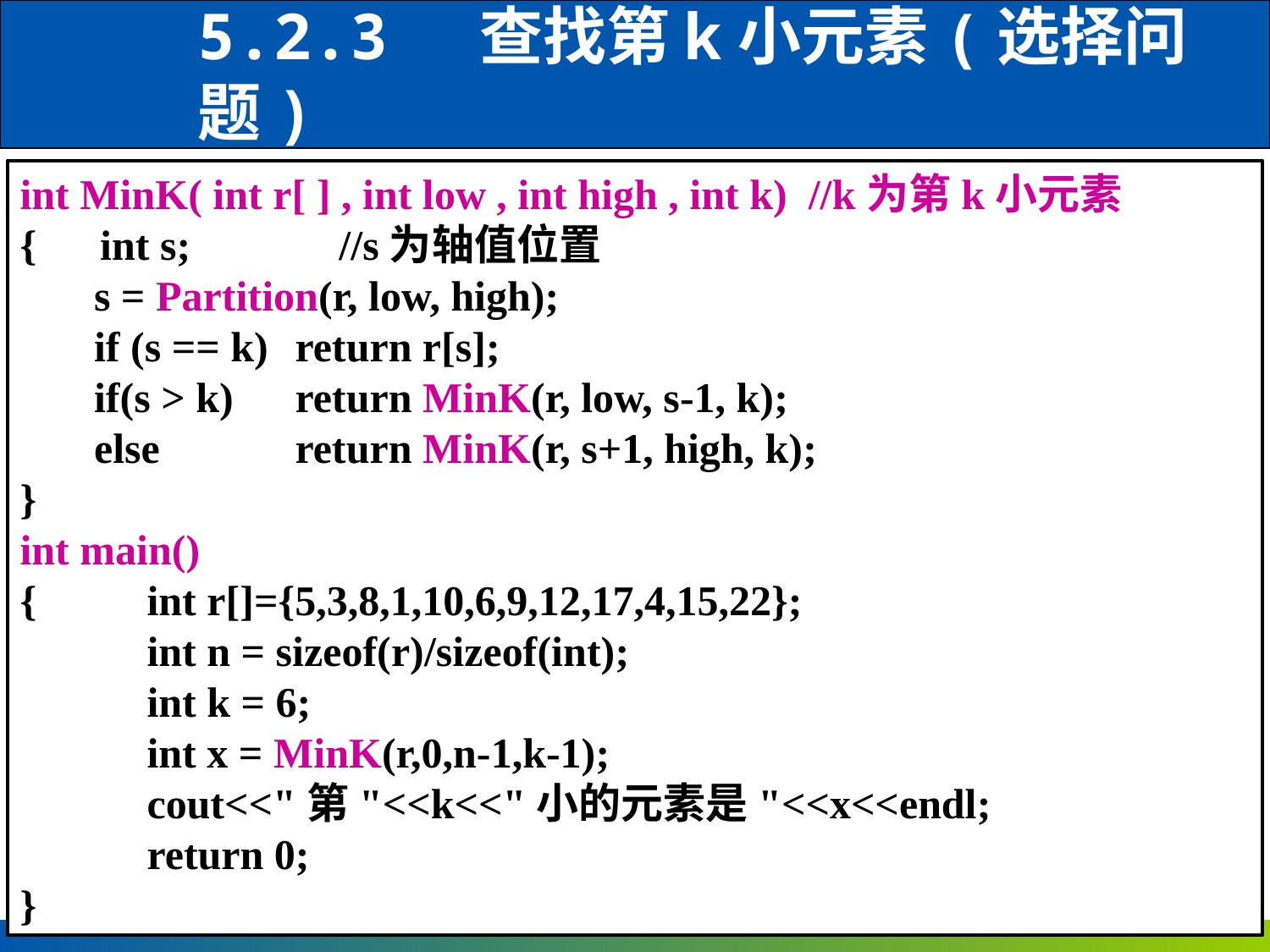

5.2.3  查找第k小元素(选择问题)
int MinK( int r[ ] , int low , int high , int k)  //k为第k小元素
{      int s;              //s为轴值位置
       s = Partition(r, low, high);
       if (s == k)	  return r[s];
       if(s > k)	  return MinK(r, low, s-1, k);
       else	  return MinK(r, s+1, high, k);
}
int main()
{	int r[]={5,3,8,1,10,6,9,12,17,4,15,22};
	int n = sizeof(r)/sizeof(int);
            int k = 6;
	int x = MinK(r,0,n-1,k-1);
    	cout<<"第"<<k<<"小的元素是"<<x<<endl;
	return 0;
}